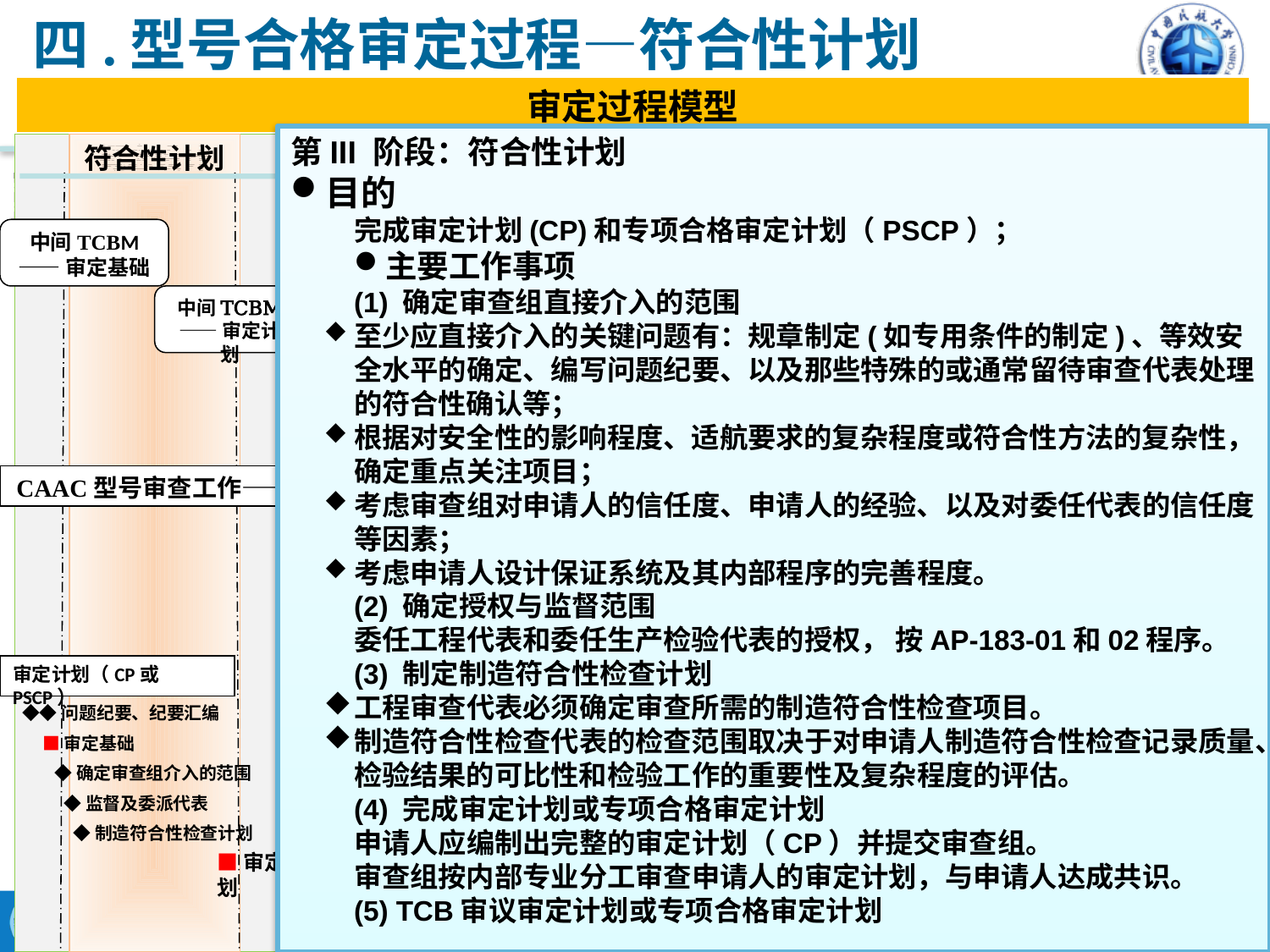

# 四.型号合格审定过程—符合性计划
审定过程模型

概念设计
符合性计划
要求确定
符合性计划
计划实施
证后管理

概念
设计开始
中间TCBM
——审定基础
熟悉性
介绍
中间TCBM
——审定基础
首飞前TCBM
产品使用结束

审定过程宣贯
中间TCBM
——审定计划
首次TCBM

中间TCBM
——审定计划
最终
TCBM

项目前期指导
■TC申请

◆规章及
     政策讨论
◆提交审定计划
CAAC型号审查工作——审查组、AEG
◆预评审
型号审定（TC）■
◆受理申请
型号合格证数据单TCDS◆
◆首次TCBM准备
持续适航
◆成立审查组
适航证■
◆审定项目计划（CPP）
◆产品交付时的文件
审定计划（CP或PSCP）
[专项]审定计划（CP或PSCP）
产品服役
期间
◆◆问题纪要、纪要汇编
◆◆问题纪要、纪要汇编

图例
■审定基础
■审定基础
◆确定审查组介入的范围
◆确定审查组介入的范围

持续活动
ICA修订
◆监督及委派代表
◆监督及委派代表
◆制造符合性检查计划
◆制造符合性检查计划
TCBM
与申请人正式协调事件
证后评估
■审定计划
■审定计划
◆  里程碑
见实现阶段图
■  转换节点
资料保存

第III 阶段：符合性计划
目的
完成审定计划(CP)和专项合格审定计划（PSCP）；
主要工作事项
(1) 确定审查组直接介入的范围
至少应直接介入的关键问题有：规章制定(如专用条件的制定)、等效安全水平的确定、编写问题纪要、以及那些特殊的或通常留待审查代表处理的符合性确认等；
根据对安全性的影响程度、适航要求的复杂程度或符合性方法的复杂性，确定重点关注项目；
考虑审查组对申请人的信任度、申请人的经验、以及对委任代表的信任度等因素；
考虑申请人设计保证系统及其内部程序的完善程度。
(2) 确定授权与监督范围
委任工程代表和委任生产检验代表的授权， 按AP-183-01和02程序。
(3) 制定制造符合性检查计划
工程审查代表必须确定审查所需的制造符合性检查项目。
制造符合性检查代表的检查范围取决于对申请人制造符合性检查记录质量、检验结果的可比性和检验工作的重要性及复杂程度的评估。
(4) 完成审定计划或专项合格审定计划
申请人应编制出完整的审定计划（CP）并提交审查组。
审查组按内部专业分工审查申请人的审定计划，与申请人达成共识。
(5) TCB审议审定计划或专项合格审定计划
CAAC型号审查工作——审查组、AEG